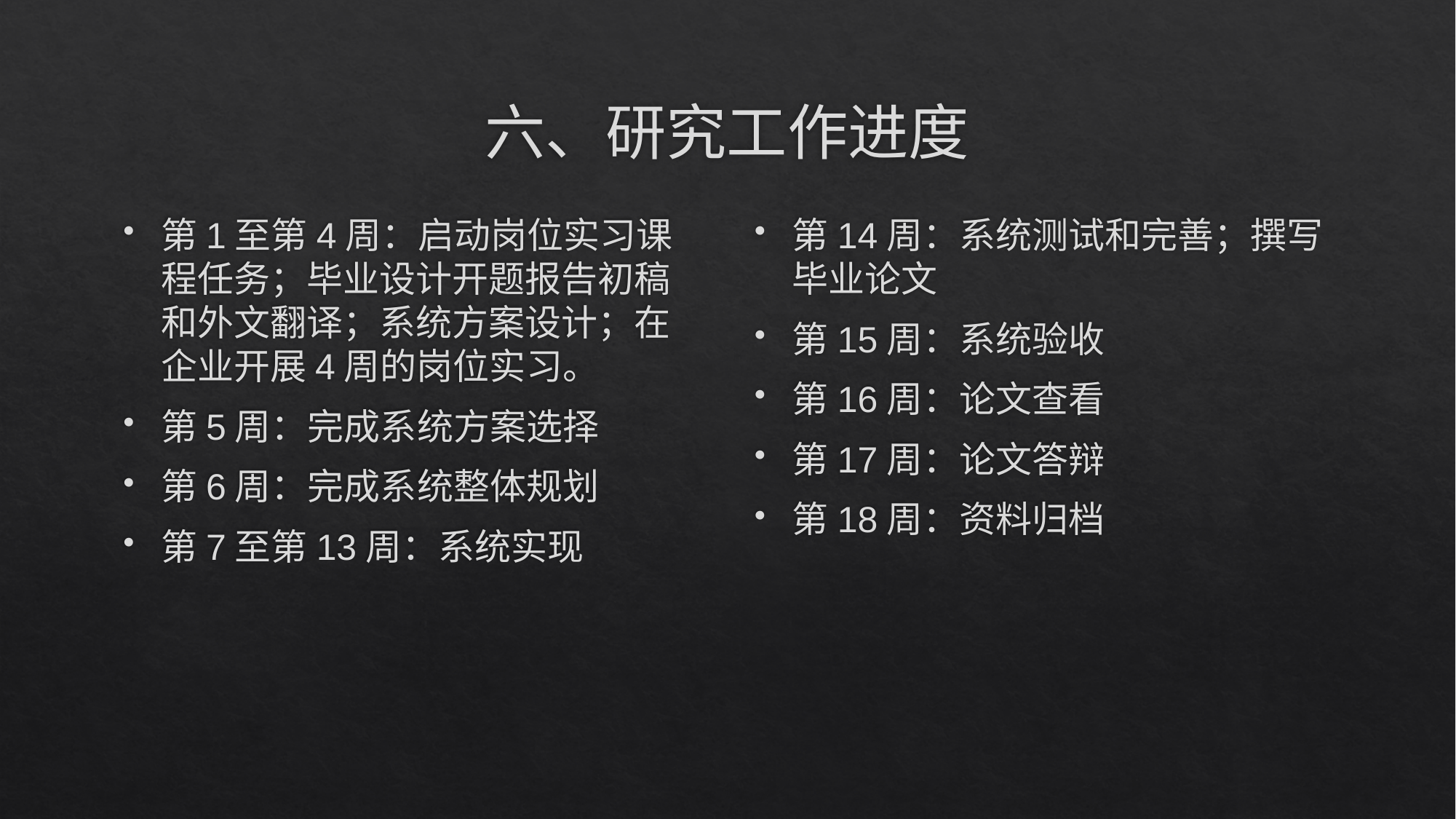

# 六、研究工作进度
第1至第4周：启动岗位实习课程任务；毕业设计开题报告初稿和外文翻译；系统方案设计；在企业开展4周的岗位实习。
第5周：完成系统方案选择
第6周：完成系统整体规划
第7至第13周：系统实现

第14周：系统测试和完善；撰写毕业论文
第15周：系统验收
第16周：论文查看
第17周：论文答辩
第18周：资料归档